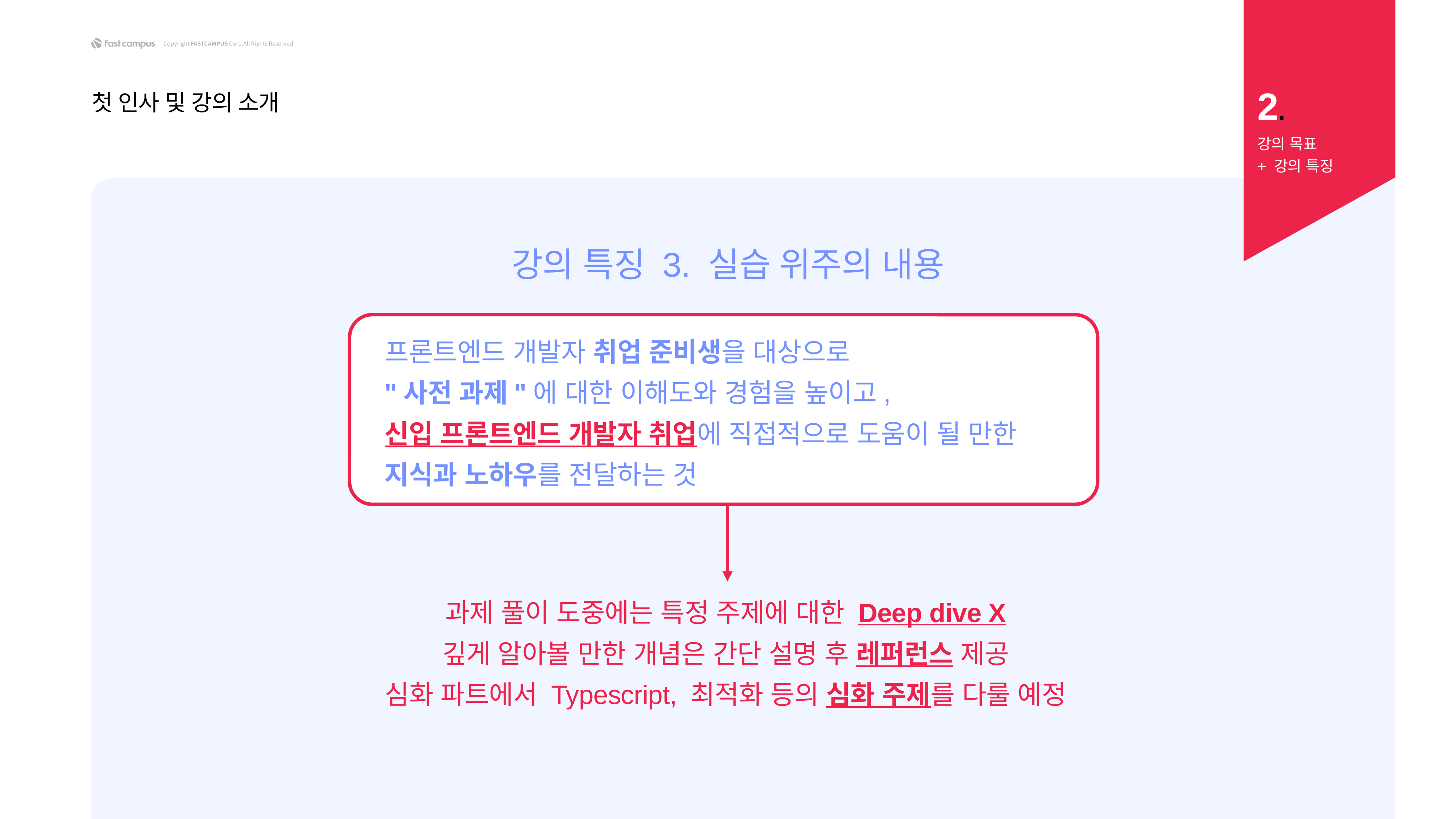

2.

첫 인사 및 강의 소개
강의 목표
+ 강의 특징
강의 특징 3. 실습 위주의 내용

프론트엔드 개발자 취업 준비생을 대상으로
"사전 과제"에 대한 이해도와 경험을 높이고,
신입 프론트엔드 개발자 취업에 직접적으로 도움이 될 만한
지식과 노하우를 전달하는 것
과제 풀이 도중에는 특정 주제에 대한 Deep dive X
깊게 알아볼 만한 개념은 간단 설명 후 레퍼런스 제공
심화 파트에서 Typescript, 최적화 등의 심화 주제를 다룰 예정